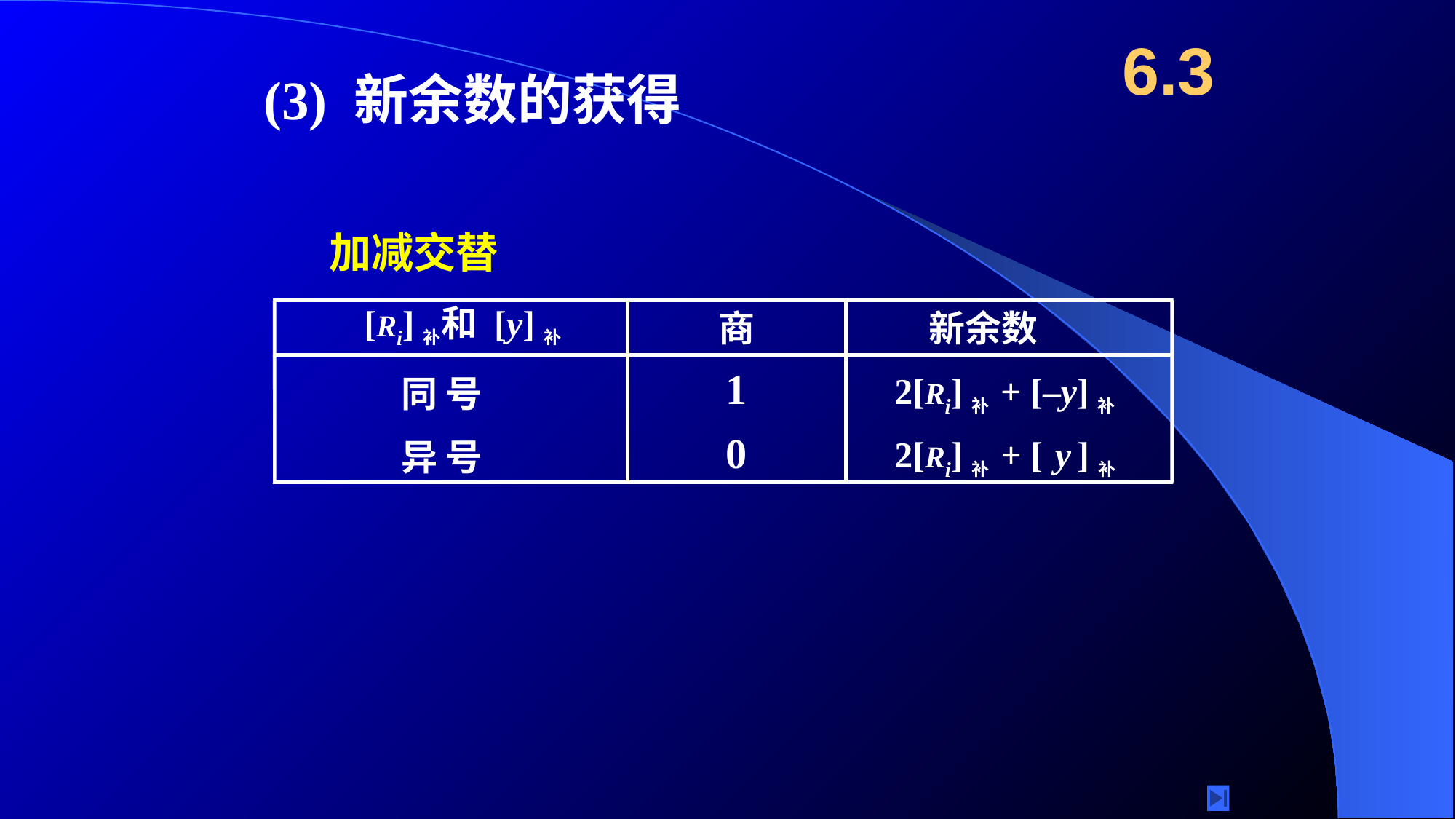

6.3
(3) 新余数的获得
加减交替
[Ri]补和 [y]补

商

新余数

1
2[Ri]补 + [–y]补
同 号
0
2[Ri]补 + [  y ]补
异 号